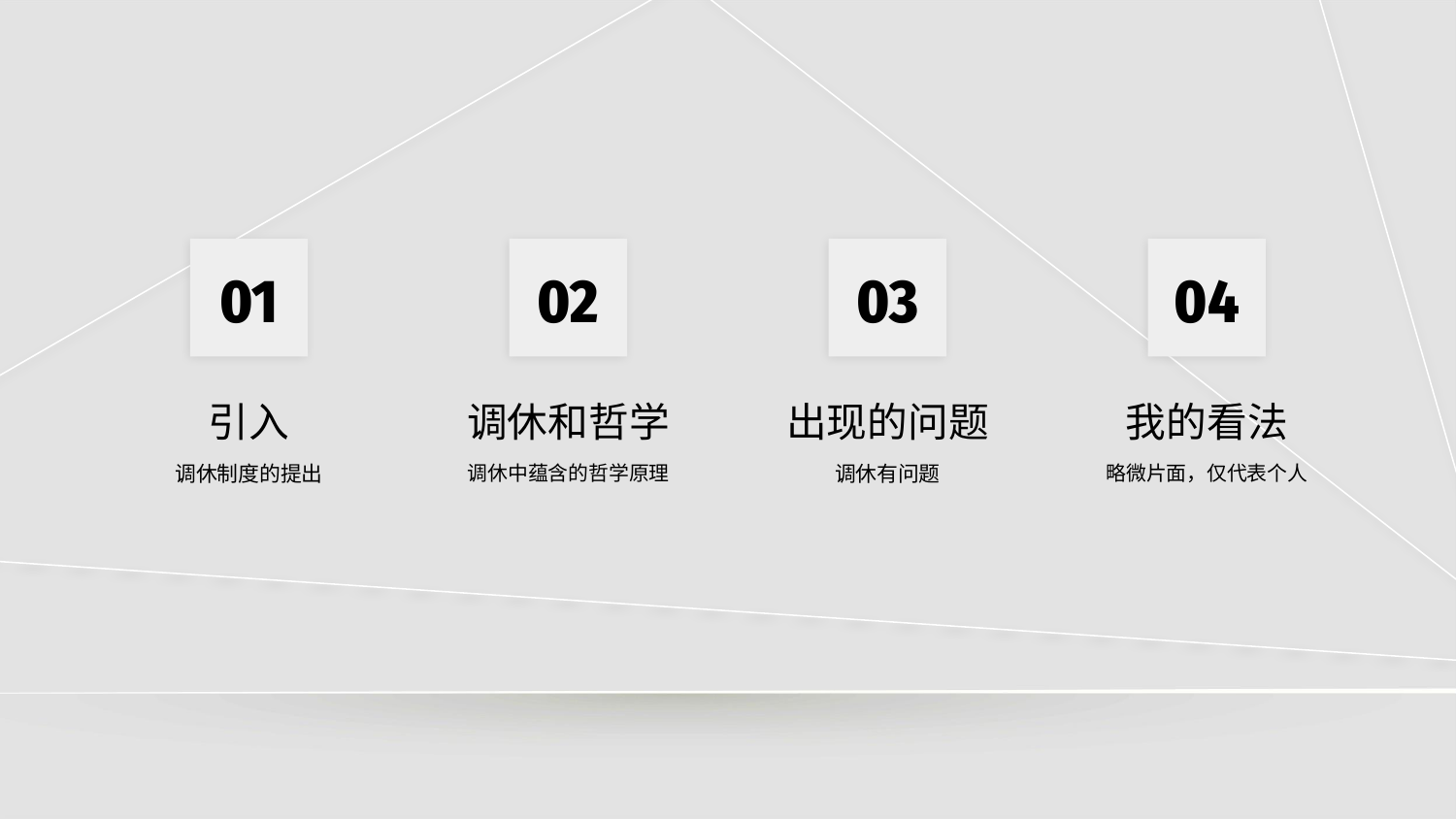

01
02
03
04
# 引入
调休和哲学
出现的问题
我的看法
调休制度的提出
调休中蕴含的哲学原理
调休有问题
略微片面，仅代表个人